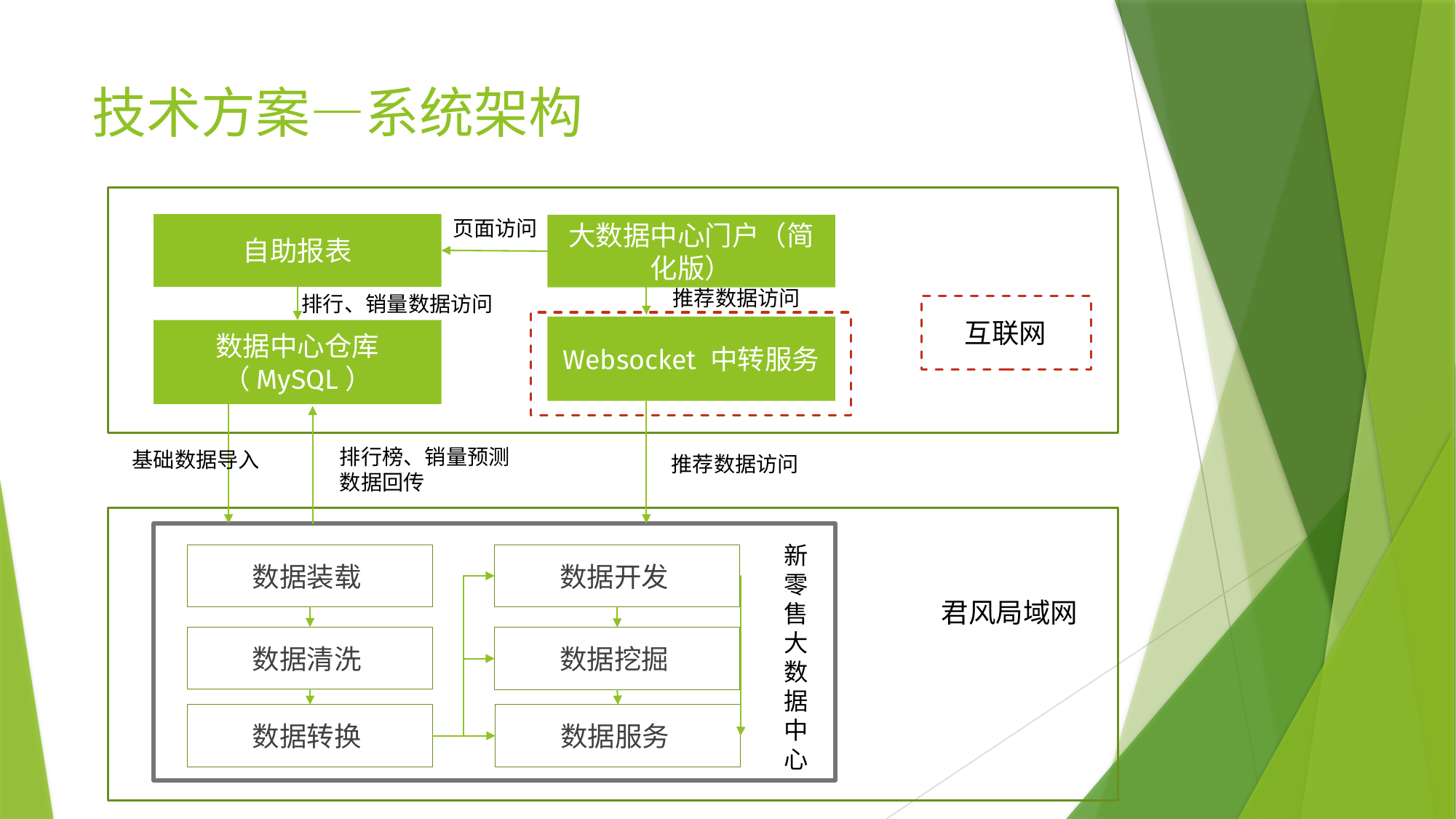

# 技术方案—系统架构

页面访问
自助报表
大数据中心门户（简化版）
推荐数据访问
排行、销量数据访问

互联网

Websocket 中转服务
数据中心仓库
（MySQL）
排行榜、销量预测
数据回传
基础数据导入
推荐数据访问

新零售大数据中心
数据装载
数据开发
君风局域网
数据清洗
数据挖掘
数据转换
数据服务